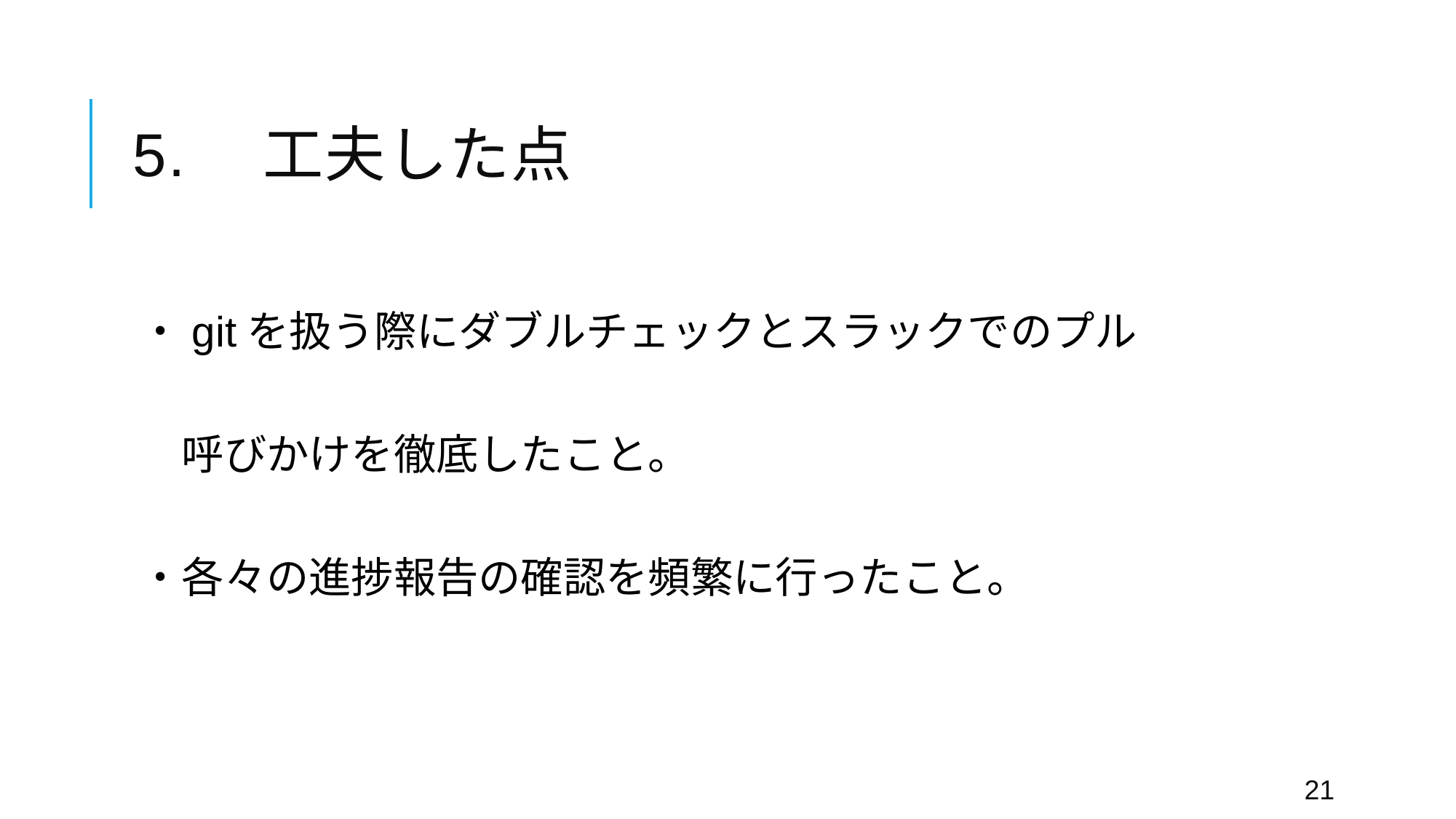

# 5.　工夫した点
・gitを扱う際にダブルチェックとスラックでのプル
　呼びかけを徹底したこと。
・各々の進捗報告の確認を頻繁に行ったこと。
21